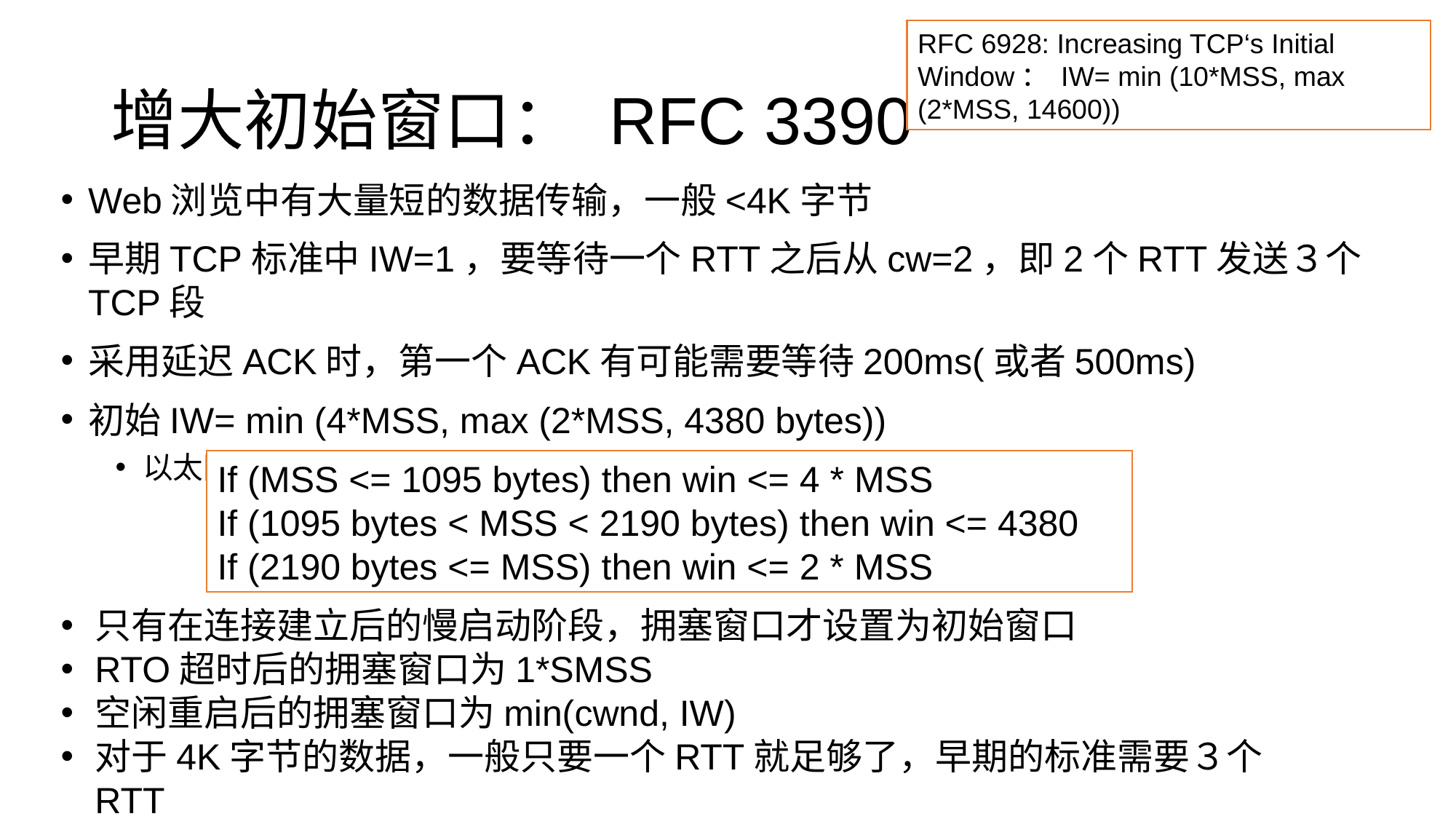

RFC 6928: Increasing TCP‘s Initial Window： IW= min (10*MSS, max (2*MSS, 14600))
# 增大初始窗口： RFC 3390
Web浏览中有大量短的数据传输，一般<4K字节
早期TCP标准中IW=1，要等待一个RTT之后从cw=2，即2个RTT发送３个TCP段
采用延迟ACK时，第一个ACK有可能需要等待200ms(或者500ms)
初始IW= min (4*MSS, max (2*MSS, 4380 bytes))
以太网中MSS=1460，IW=3 MSS；如果MSS=512，则IW=4 MSS

If (MSS <= 1095 bytes) then win <= 4 * MSS
If (1095 bytes < MSS < 2190 bytes) then win <= 4380
If (2190 bytes <= MSS) then win <= 2 * MSS
只有在连接建立后的慢启动阶段，拥塞窗口才设置为初始窗口
RTO超时后的拥塞窗口为1*SMSS
空闲重启后的拥塞窗口为min(cwnd, IW)
对于4K字节的数据，一般只要一个RTT就足够了，早期的标准需要３个RTT